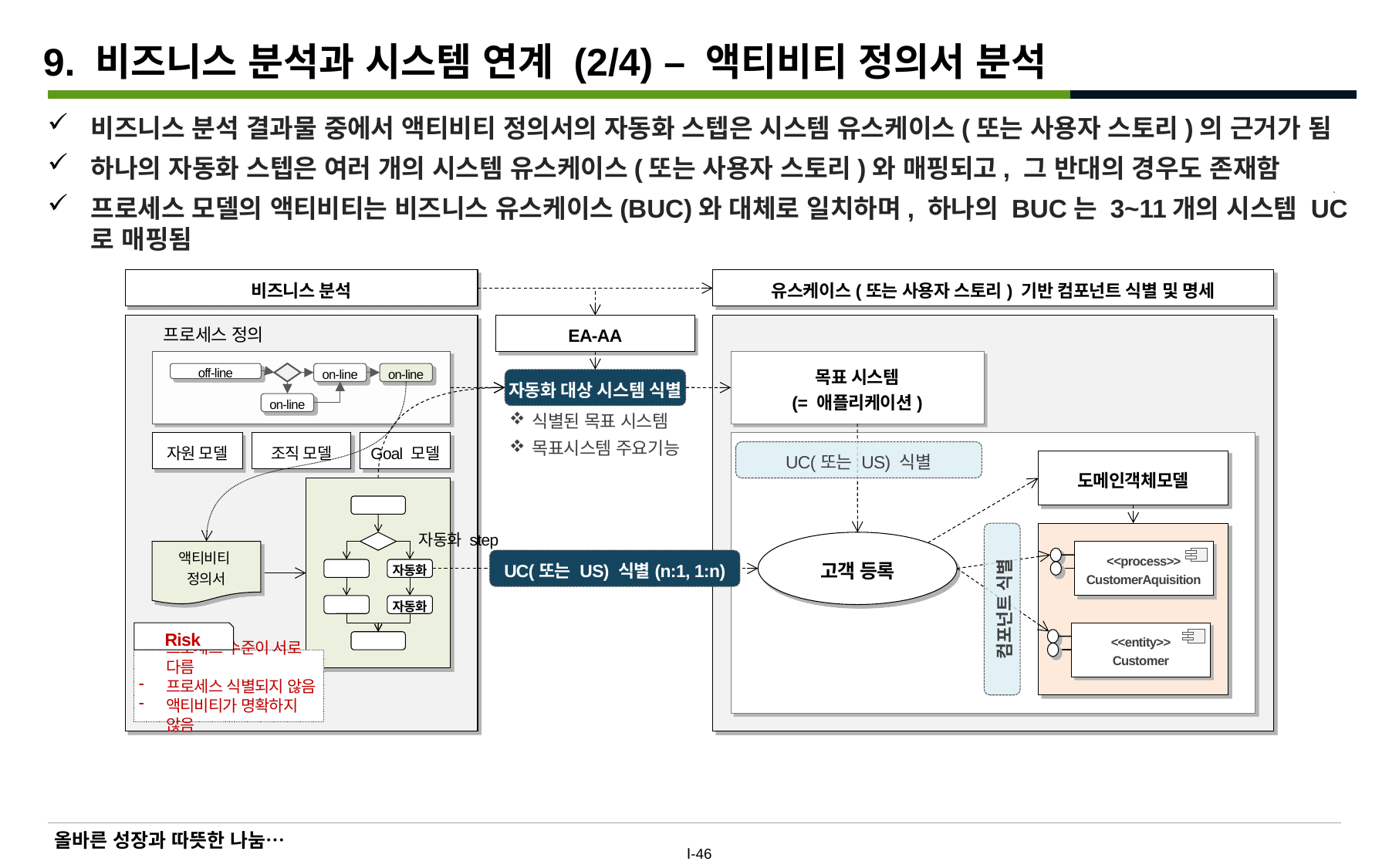

# 9. 비즈니스 분석과 시스템 연계 (2/4) – 액티비티 정의서 분석
비즈니스 분석 결과물 중에서 액티비티 정의서의 자동화 스텝은 시스템 유스케이스(또는 사용자 스토리)의 근거가 됨
하나의 자동화 스텝은 여러 개의 시스템 유스케이스(또는 사용자 스토리)와 매핑되고, 그 반대의 경우도 존재함
프로세스 모델의 액티비티는 비즈니스 유스케이스(BUC)와 대체로 일치하며, 하나의 BUC는 3~11개의 시스템 UC로 매핑됨
비즈니스 분석
유스케이스(또는 사용자 스토리) 기반 컴포넌트 식별 및 명세

EA-AA

프로세스 정의

목표 시스템
(= 애플리케이션)
off-line

on-line
on-line

자동화 대상 시스템 식별
on-line
식별된 목표 시스템
자원 모델
조직 모델
Goal 모델
목표시스템 주요기능

UC(또는 US) 식별
도메인객체모델

자동화 step

고객 등록
액티비티
정의서
<<process>>
CustomerAquisition

UC(또는 US) 식별(n:1, 1:n)

자동화

컴포넌트 식별

자동화
Risk
<<entity>>
Customer

프로세스 수준이 서로 다름
프로세스 식별되지 않음
액티비티가 명확하지 않음